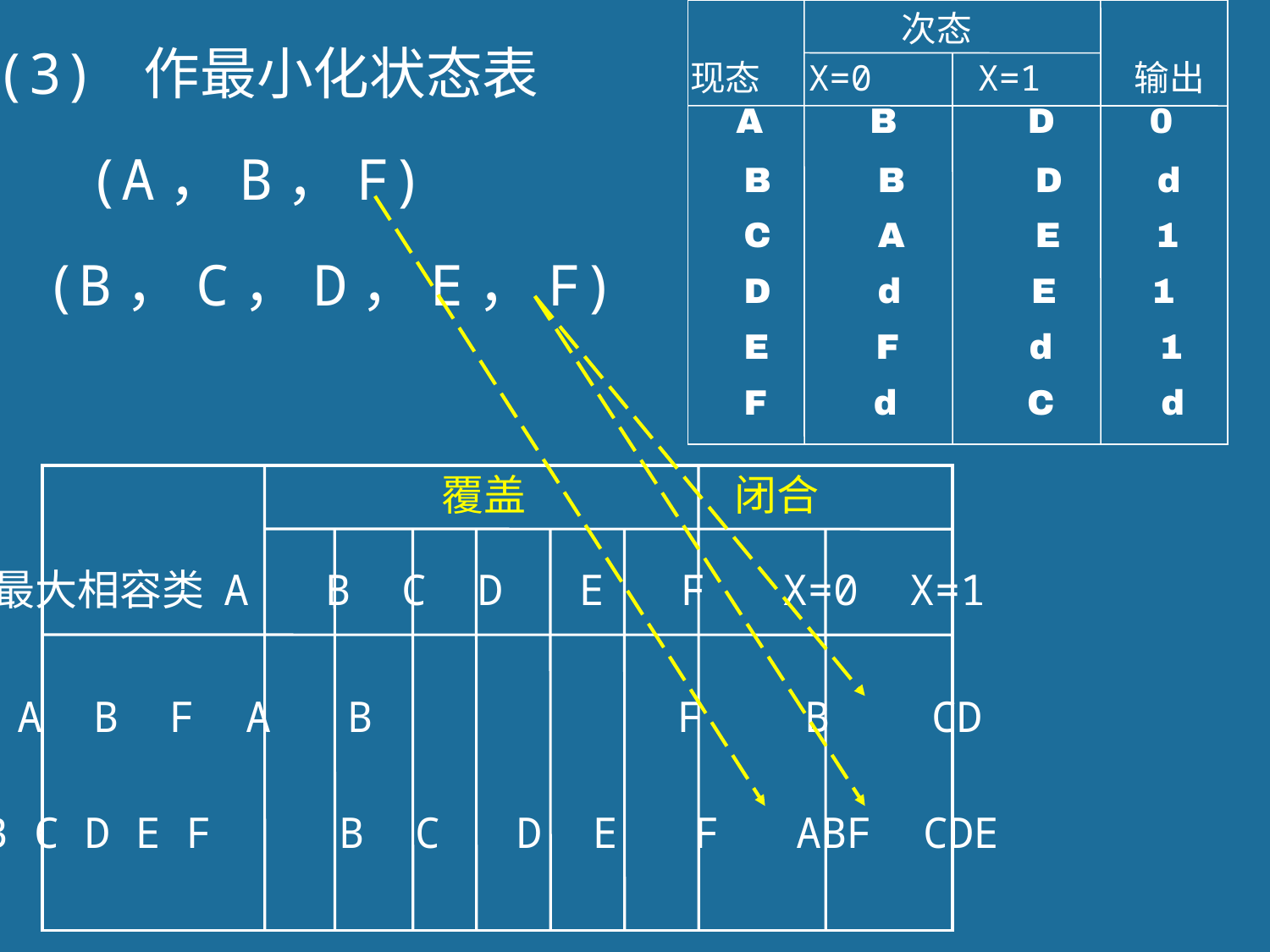

次态

(3) 作最小化状态表
现态     X=0     X=1    输出

      A         B           D        0
         B         B           D        d
         C         A           E        1
         D         d           E        1
         E         F           d         1
         F         d           C         d

(A，B，F)
(B，C，D，E，F)

  闭合
覆盖

最大相容类 A   B  C  D   E   F   X=0  X=1

A  B  F  A   B            F    B    CD

 B C D E F     B  C   D  E   F   ABF  CDE
93